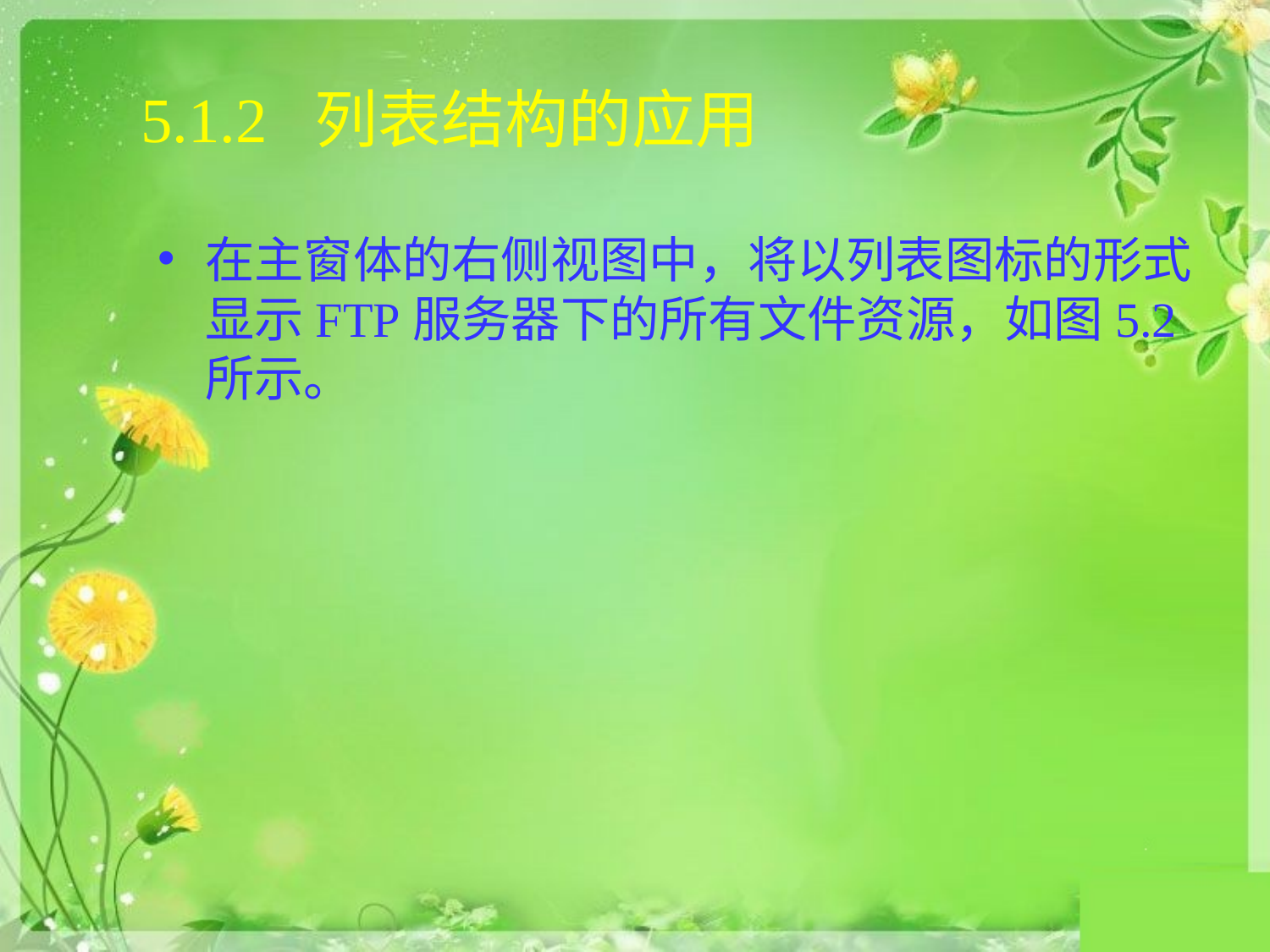

# 5.1.2  列表结构的应用
在主窗体的右侧视图中，将以列表图标的形式显示FTP服务器下的所有文件资源，如图5.2所示。